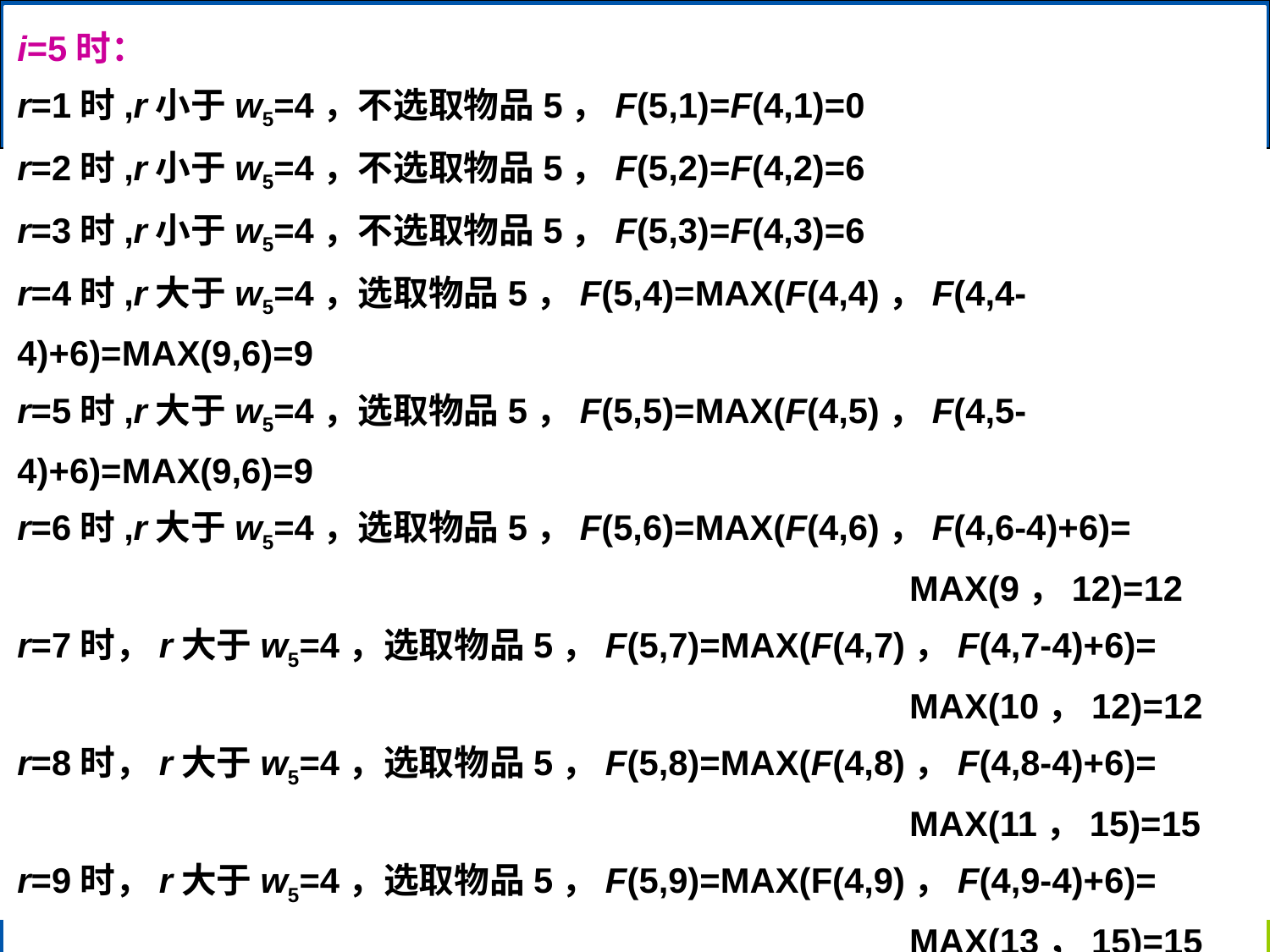

i=5时：
r=1时,r小于w5=4，不选取物品5，F(5,1)=F(4,1)=0
r=2时,r小于w5=4，不选取物品5，F(5,2)=F(4,2)=6
r=3时,r小于w5=4，不选取物品5，F(5,3)=F(4,3)=6
r=4时,r大于w5=4，选取物品5，F(5,4)=MAX(F(4,4)，F(4,4-4)+6)=MAX(9,6)=9
r=5时,r大于w5=4，选取物品5，F(5,5)=MAX(F(4,5)，F(4,5-4)+6)=MAX(9,6)=9
r=6时,r大于w5=4，选取物品5，F(5,6)=MAX(F(4,6)，F(4,6-4)+6)=
　　　　　　　　　　　　　　　　　　　　　　　　　MAX(9，12)=12
r=7时，r大于w5=4，选取物品5，F(5,7)=MAX(F(4,7)，F(4,7-4)+6)=
　　　　　　　　　　　　　　　　　　　　　　　　　MAX(10，12)=12
r=8时，r大于w5=4，选取物品5，F(5,8)=MAX(F(4,8)，F(4,8-4)+6)=
　　　　　　　　　　　　　　　　　　　　　　　　　MAX(11，15)=15
r=9时，r大于w5=4，选取物品5，F(5,9)=MAX(F(4,9)，F(4,9-4)+6)=
　　　　　　　　　　　　　　　　　　　　　　　　　MAX(13，15)=15
r=10时，r大于w5=4，选取物品5，F(5,10)=
　　　　　　　　　　　　　　MAX(F(4,10)，F(4,10-4)+6)=MAX(14，15)=15